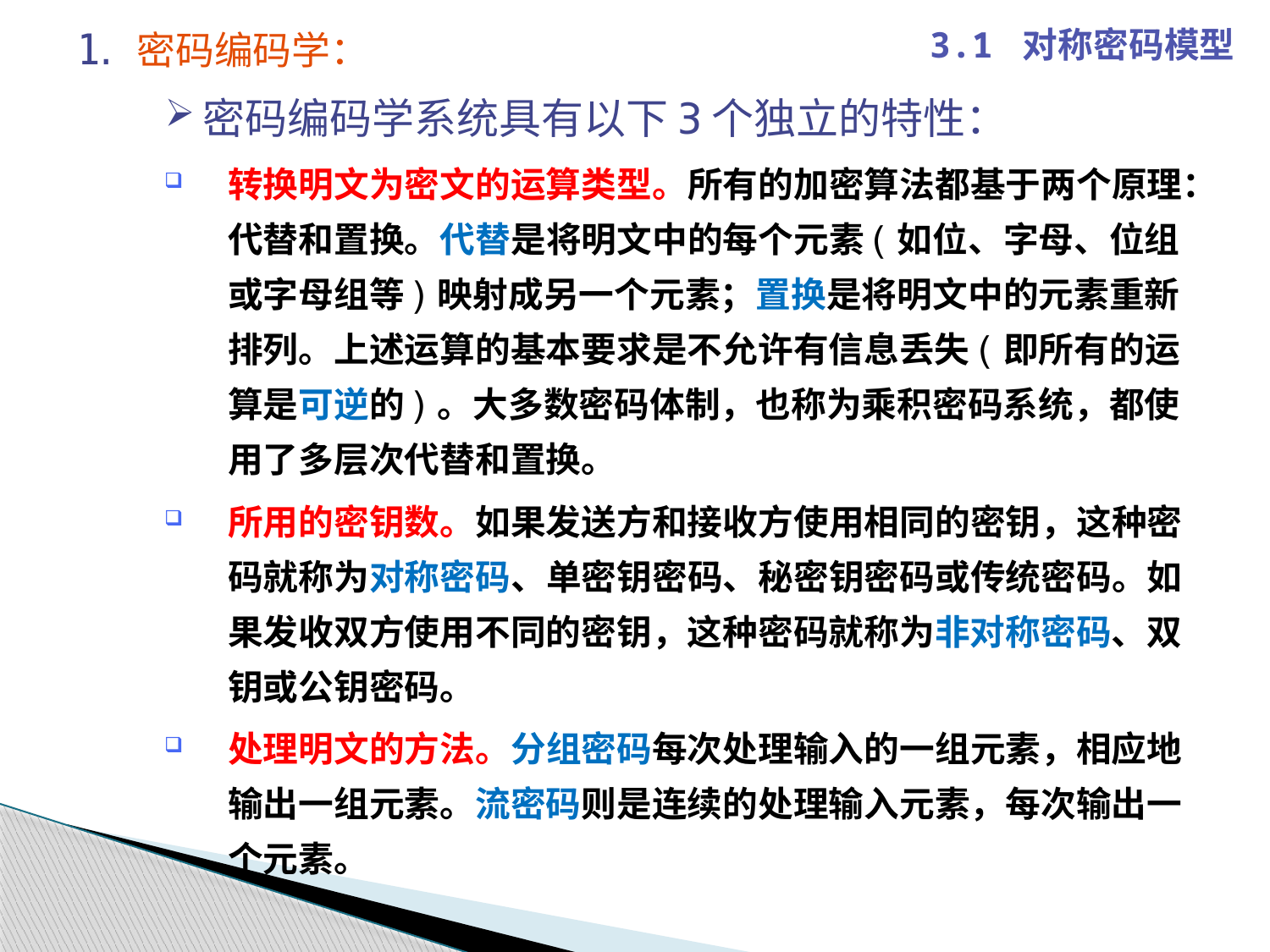

3.1 对称密码模型
1. 密码编码学：
密码编码学系统具有以下3个独立的特性：
转换明文为密文的运算类型。所有的加密算法都基于两个原理：代替和置换。代替是将明文中的每个元素(如位、字母、位组或字母组等)映射成另一个元素；置换是将明文中的元素重新排列。上述运算的基本要求是不允许有信息丢失(即所有的运算是可逆的)。大多数密码体制，也称为乘积密码系统，都使用了多层次代替和置换。
所用的密钥数。如果发送方和接收方使用相同的密钥，这种密码就称为对称密码、单密钥密码、秘密钥密码或传统密码。如果发收双方使用不同的密钥，这种密码就称为非对称密码、双钥或公钥密码。
处理明文的方法。分组密码每次处理输入的一组元素，相应地输出一组元素。流密码则是连续的处理输入元素，每次输出一个元素。